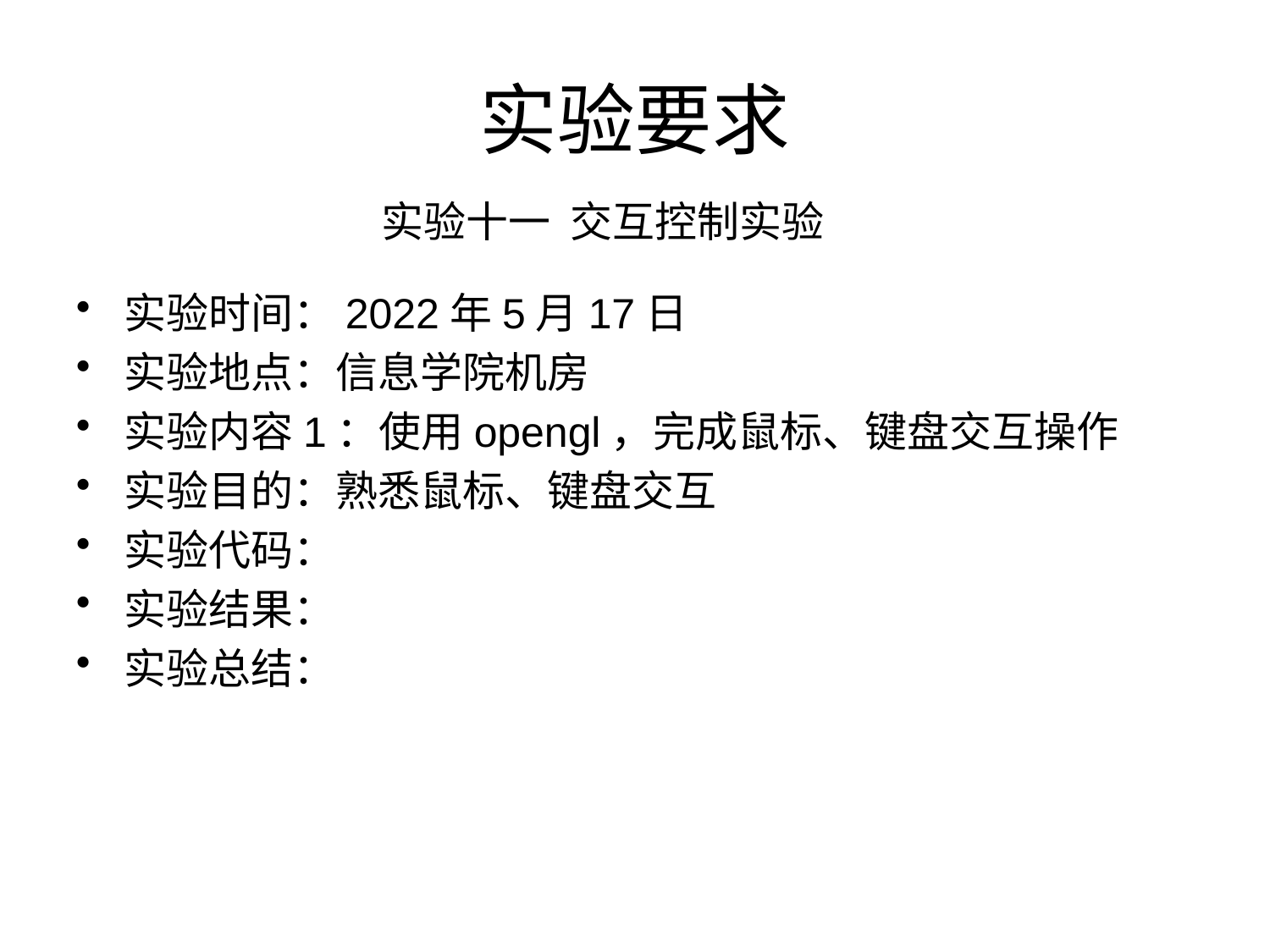

# 实验要求
                               实验十一  交互控制实验
实验时间：2022年5月17日
实验地点：信息学院机房
实验内容1：使用opengl，完成鼠标、键盘交互操作
实验目的：熟悉鼠标、键盘交互
实验代码：
实验结果：
实验总结：